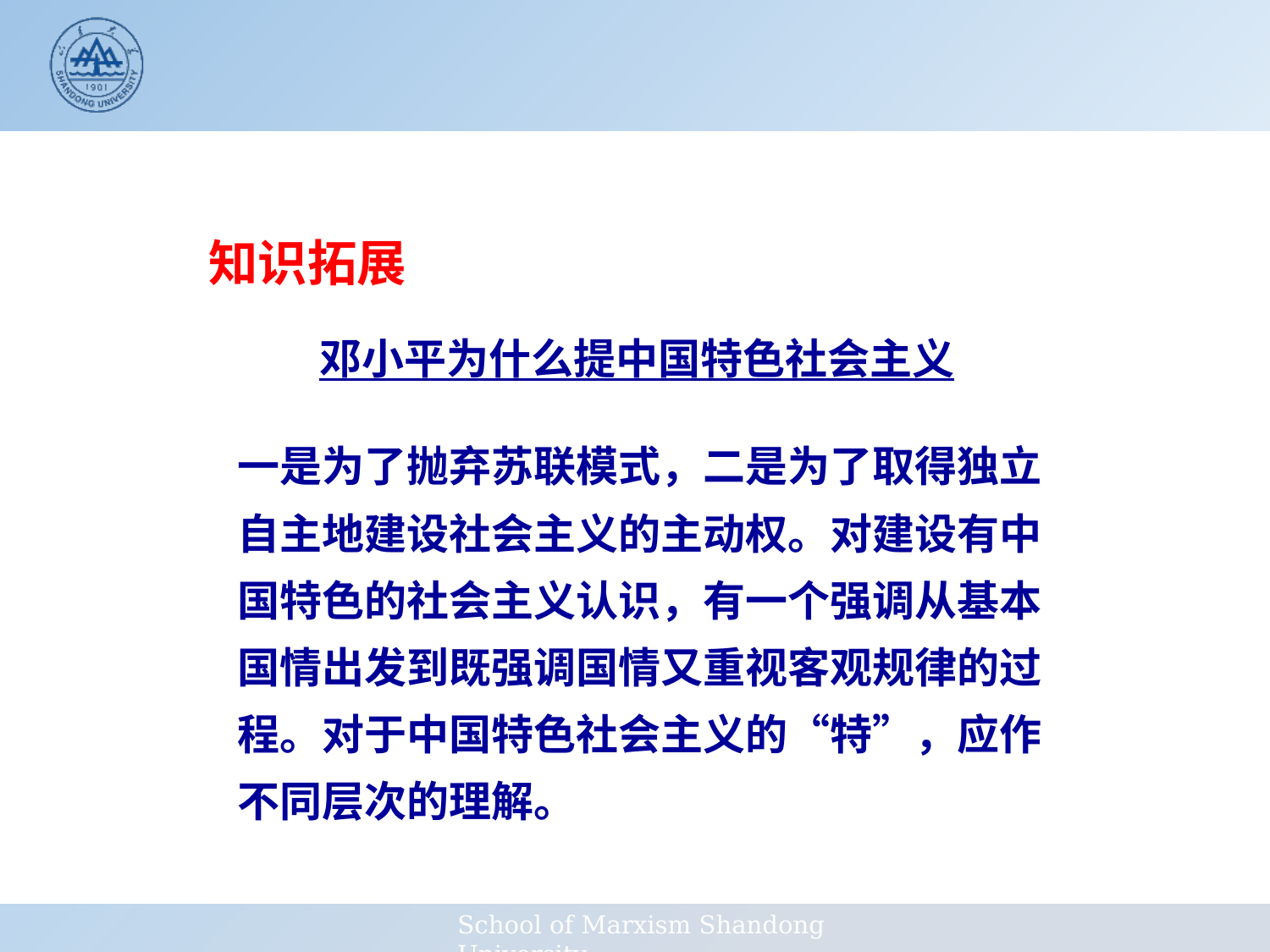

知识拓展
邓小平为什么提中国特色社会主义
一是为了抛弃苏联模式，二是为了取得独立自主地建设社会主义的主动权。对建设有中国特色的社会主义认识，有一个强调从基本国情出发到既强调国情又重视客观规律的过程。对于中国特色社会主义的“特”，应作不同层次的理解。